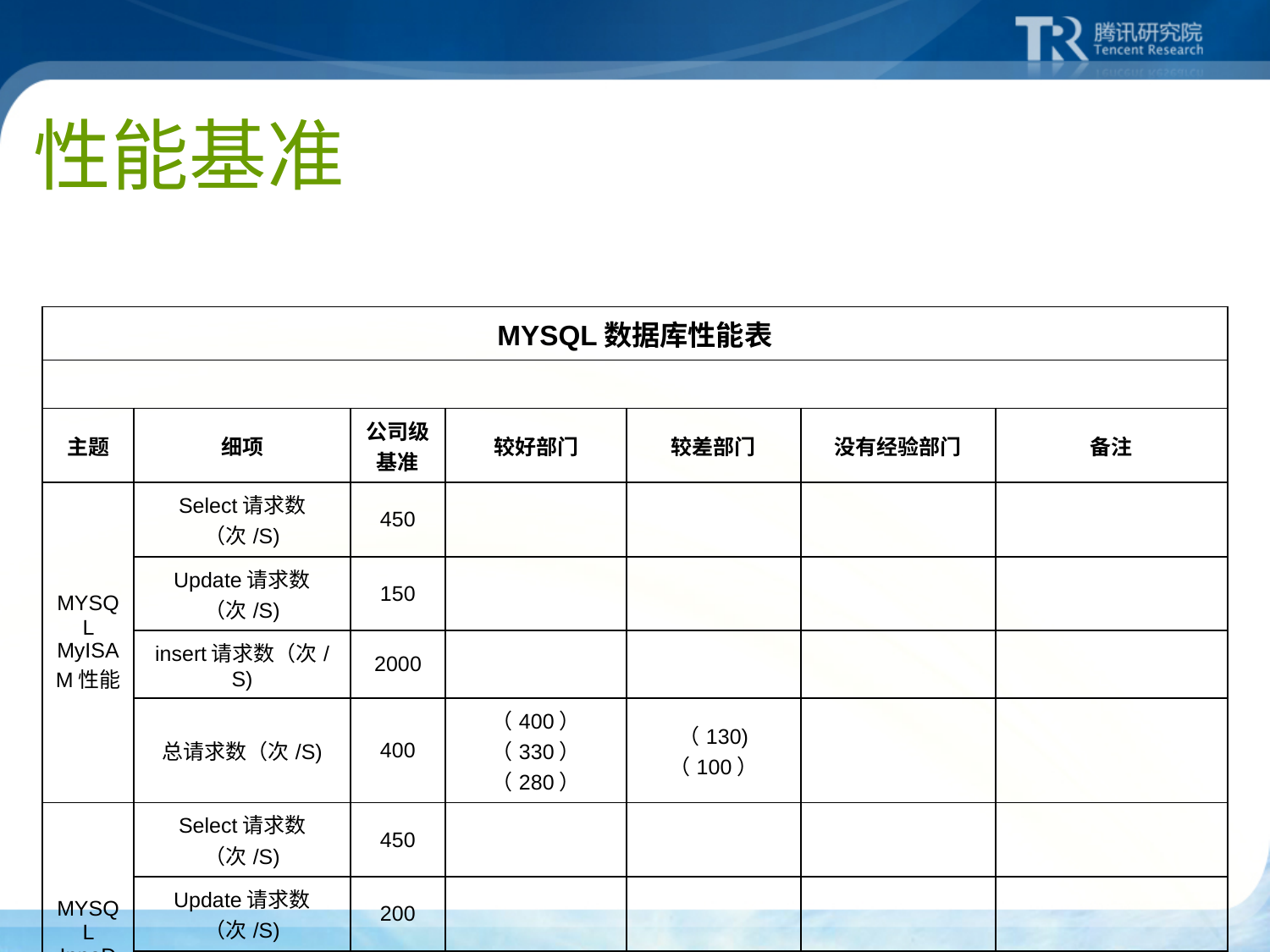

# 性能基准
| MYSQL数据库性能表 |  |  |  |  |  |  |
| --- | --- | --- | --- | --- | --- | --- |
|  |  |  |  |  |  |  |
| 主题 | 细项 | 公司级基准 | 较好部门 | 较差部门 | 没有经验部门 | 备注 |
| MYSQL MyISAM性能 | Select请求数（次/S) | 450 |  |  |  |  |
|  | Update请求数（次/S) | 150 |  |  |  |  |
|  | insert请求数（次/S) | 2000 |  |  |  |  |
|  | 总请求数（次/S) | 400 | （400） （330） （280） | （130) （100） |  |  |
| MYSQL InnoDB性能 | Select请求数（次/S) | 450 |  |  |  |  |
|  | Update请求数（次/S) | 200 |  |  |  |  |
|  | insert请求数（次/S) | 2500 |  |  |  |  |
|  | 总请求数（次/S) | 400 | （455） （355） | （250） |  |  |